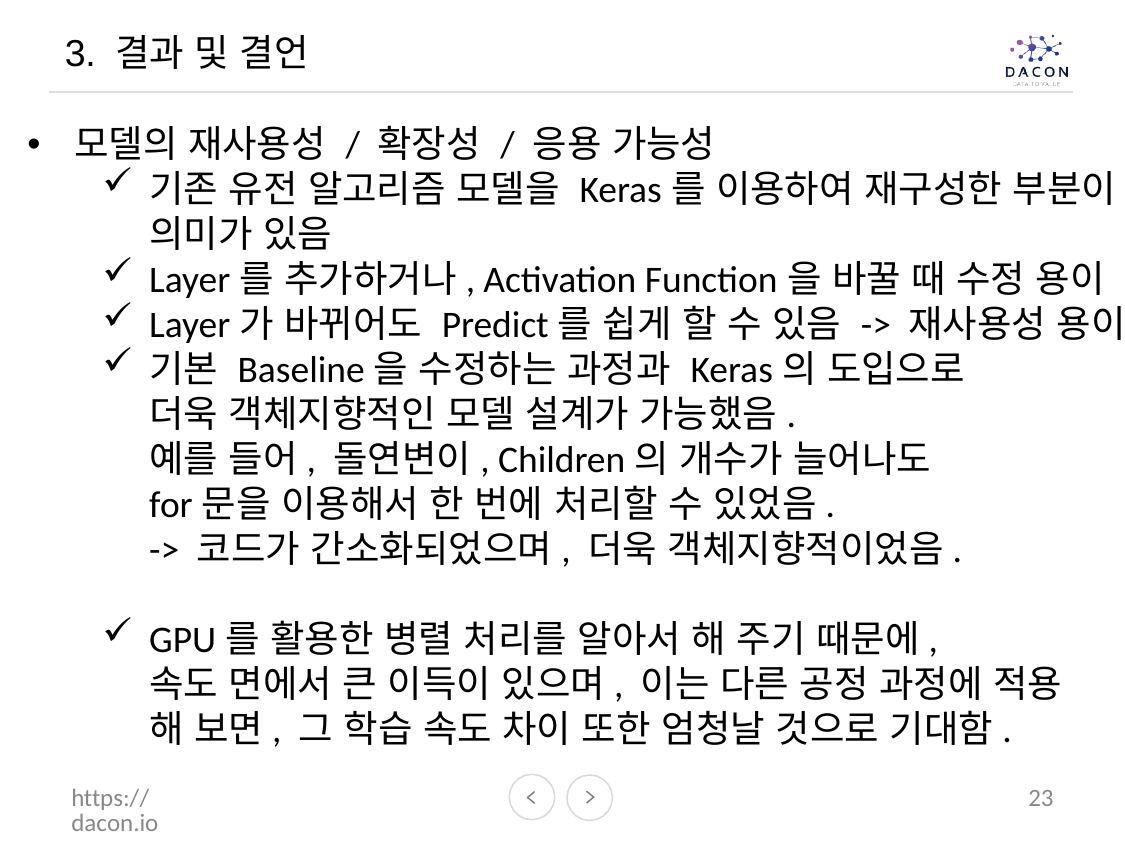

3. 결과 및 결언
모델의 재사용성 / 확장성 / 응용 가능성
기존 유전 알고리즘 모델을 Keras를 이용하여 재구성한 부분이 의미가 있음
Layer를 추가하거나, Activation Function을 바꿀 때 수정 용이
Layer가 바뀌어도 Predict를 쉽게 할 수 있음 -> 재사용성 용이
기본 Baseline을 수정하는 과정과 Keras의 도입으로
더욱 객체지향적인 모델 설계가 가능했음.
예를 들어, 돌연변이, Children의 개수가 늘어나도
for문을 이용해서 한 번에 처리할 수 있었음.
-> 코드가 간소화되었으며, 더욱 객체지향적이었음.

GPU를 활용한 병렬 처리를 알아서 해 주기 때문에,
속도 면에서 큰 이득이 있으며, 이는 다른 공정 과정에 적용
해 보면, 그 학습 속도 차이 또한 엄청날 것으로 기대함.
https://dacon.io
23